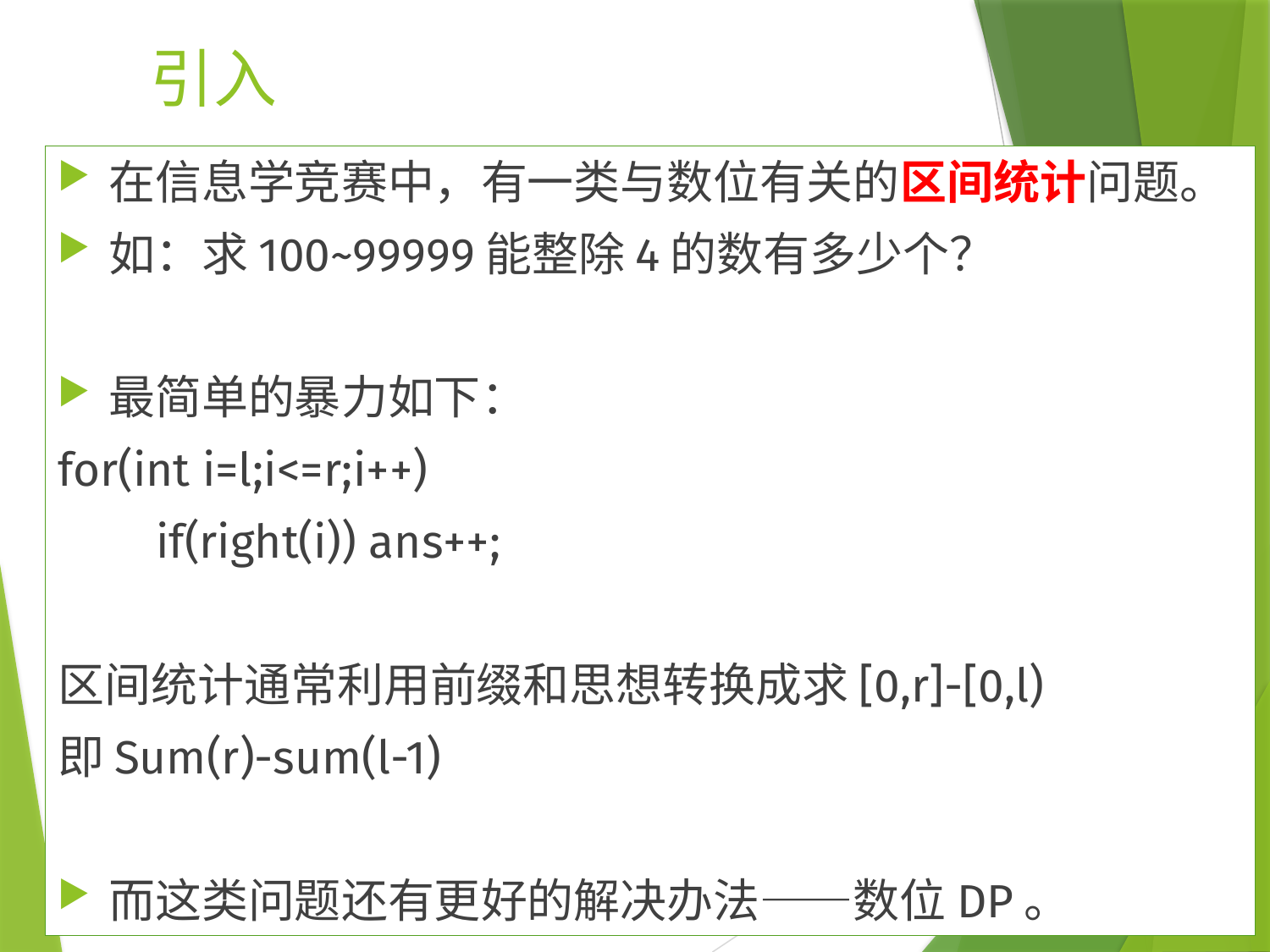

引入
在信息学竞赛中，有一类与数位有关的区间统计问题。
如：求100~99999能整除4的数有多少个？

最简单的暴力如下：
for(int i=l;i<=r;i++)
        if(right(i)) ans++;

区间统计通常利用前缀和思想转换成求[0,r]-[0,l)
即Sum(r)-sum(l-1)

而这类问题还有更好的解决办法——数位DP。